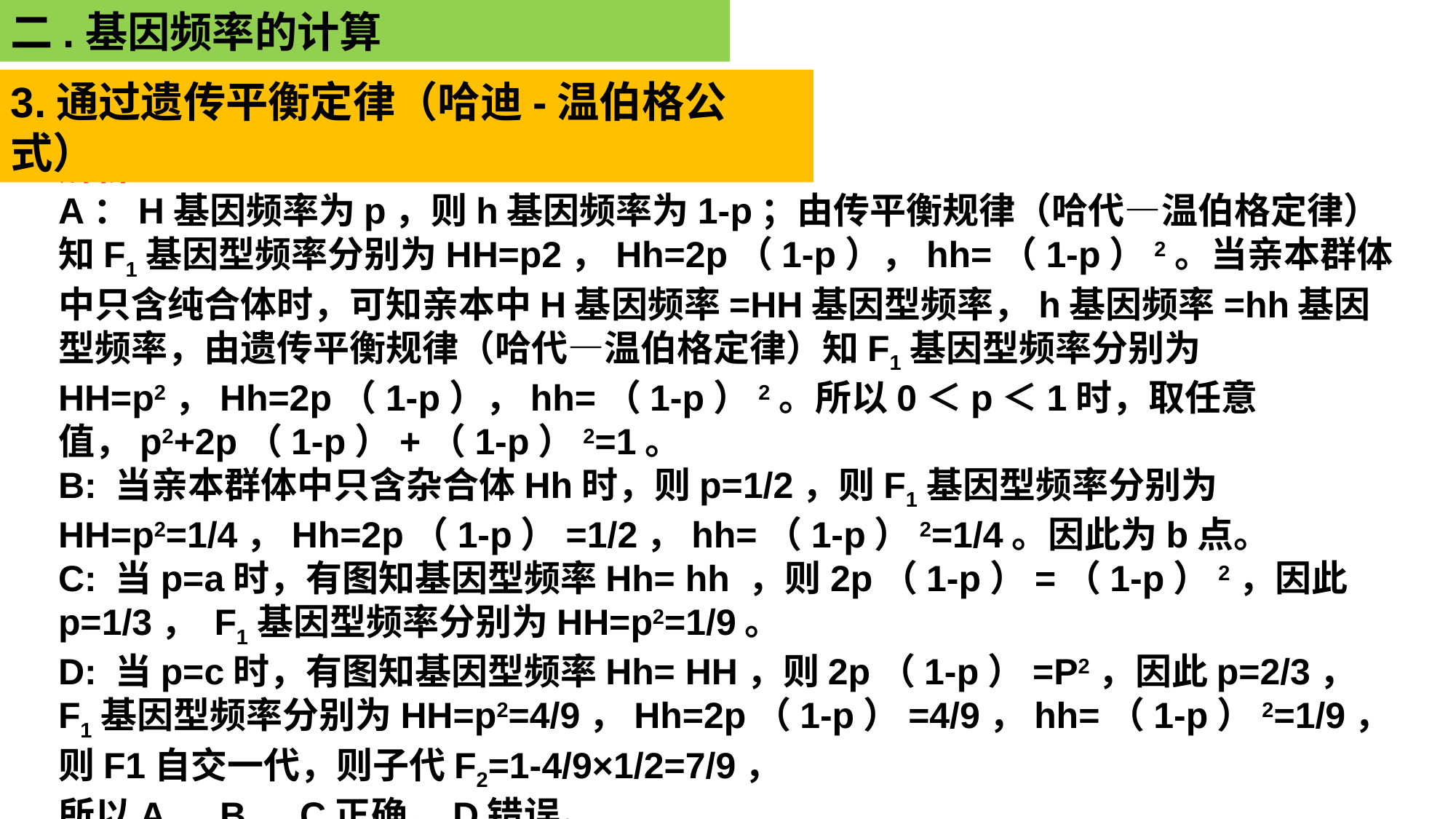

二.基因频率的计算
3.通过遗传平衡定律（哈迪-温伯格公式）
解析：
A：H基因频率为p，则h基因频率为1-p；由传平衡规律（哈代—温伯格定律）知F1基因型频率分别为HH=p2，Hh=2p（1-p），hh=（1-p）2。当亲本群体中只含纯合体时，可知亲本中H基因频率=HH基因型频率，h基因频率=hh基因型频率，由遗传平衡规律（哈代—温伯格定律）知F1基因型频率分别为HH=p2，Hh=2p（1-p），hh=（1-p）2。所以0＜p＜1时，取任意值，p2+2p（1-p）+（1-p）2=1。
B: 当亲本群体中只含杂合体Hh时，则p=1/2，则F1基因型频率分别为HH=p2=1/4，Hh=2p（1-p）=1/2，hh=（1-p）2=1/4。因此为b点。
C: 当p=a时，有图知基因型频率Hh= hh ，则2p（1-p）=（1-p）2，因此p=1/3， F1基因型频率分别为HH=p2=1/9。
D: 当p=c时，有图知基因型频率Hh= HH，则2p（1-p）=P2，因此p=2/3， F1基因型频率分别为HH=p2=4/9，Hh=2p（1-p）=4/9，hh=（1-p）2=1/9，则F1自交一代，则子代F2=1-4/9×1/2=7/9，
所以A、B、C正确，D错误。